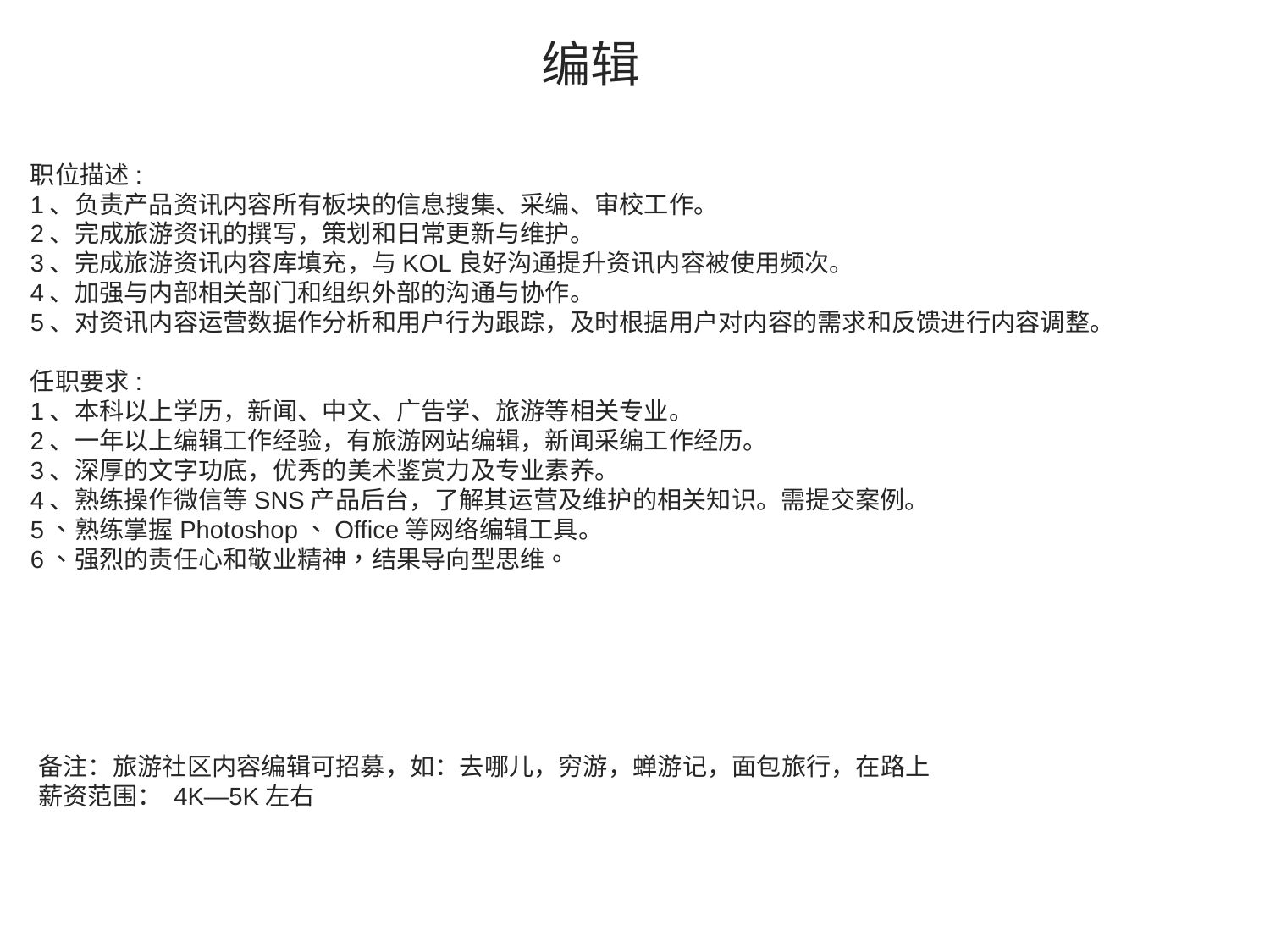

编辑
职位描述:
1、负责产品资讯内容所有板块的信息搜集、采编、审校工作。
2、完成旅游资讯的撰写，策划和日常更新与维护。
3、完成旅游资讯内容库填充，与KOL良好沟通提升资讯内容被使用频次。
4、加强与内部相关部门和组织外部的沟通与协作。
5、对资讯内容运营数据作分析和用户行为跟踪，及时根据用户对内容的需求和反馈进行内容调整。

任职要求:
1、本科以上学历，新闻、中文、广告学、旅游等相关专业。
2、一年以上编辑工作经验，有旅游网站编辑，新闻采编工作经历。
3、深厚的文字功底，优秀的美术鉴赏力及专业素养。
4、熟练操作微信等SNS产品后台，了解其运营及维护的相关知识。需提交案例。
5、熟练掌握Photoshop、Office等网络编辑工具。
6、强烈的责任心和敬业精神，结果导向型思维。
备注：旅游社区内容编辑可招募，如：去哪儿，穷游，蝉游记，面包旅行，在路上
薪资范围： 4K—5K左右